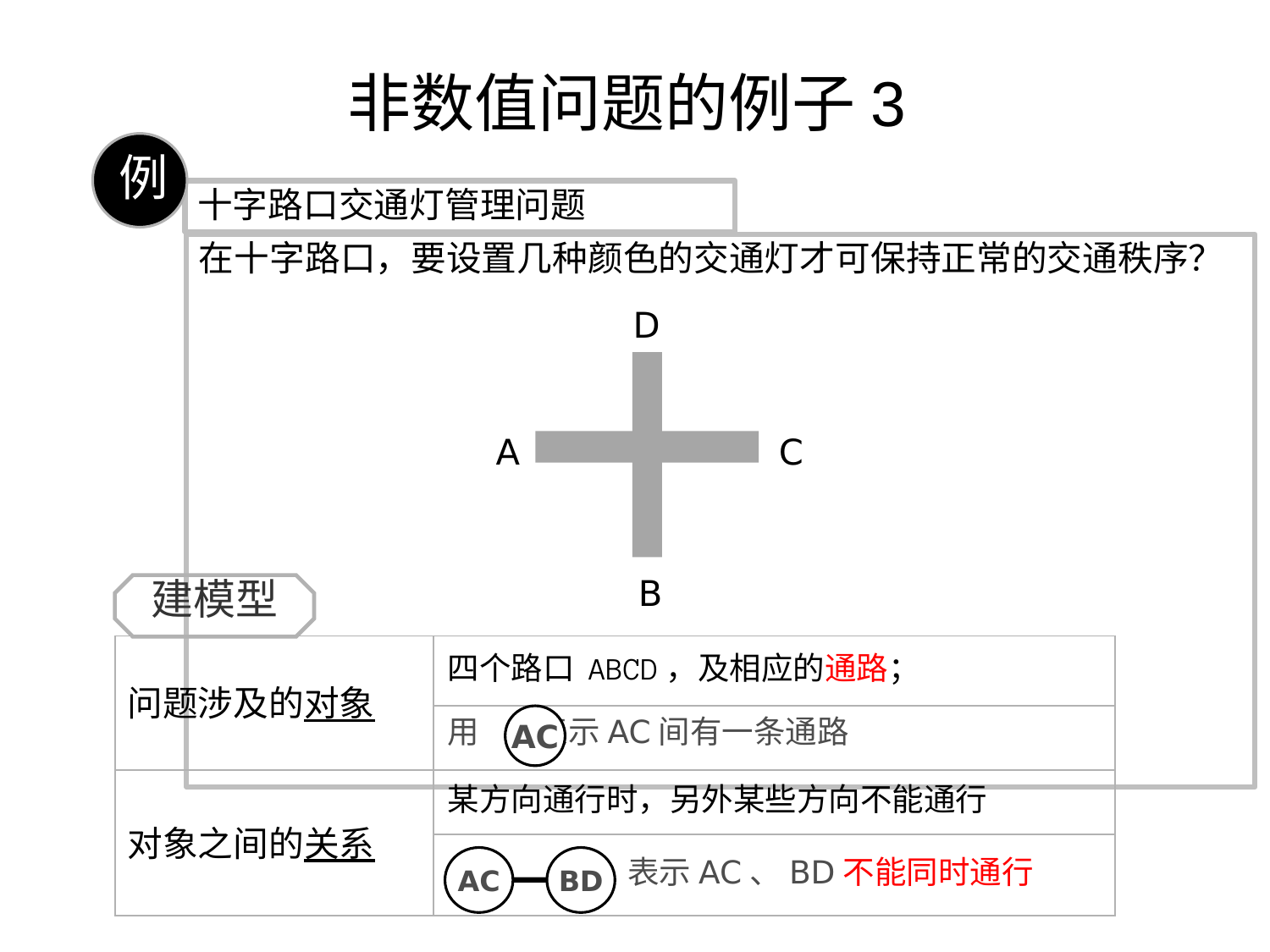

非数值问题的例子3
例
十字路口交通灯管理问题
在十字路口，要设置几种颜色的交通灯才可保持正常的交通秩序？
D

A
C

B
建模型
| 问题涉及的对象 |  |
| --- | --- |
|  |  |
| 对象之间的关系 |  |
|  |  |
四个路口 ABCD，及相应的通路；
用        表示AC间有一条通路
AC
某方向通行时，另外某些方向不能通行
表示AC、BD不能同时通行
AC
BD

41